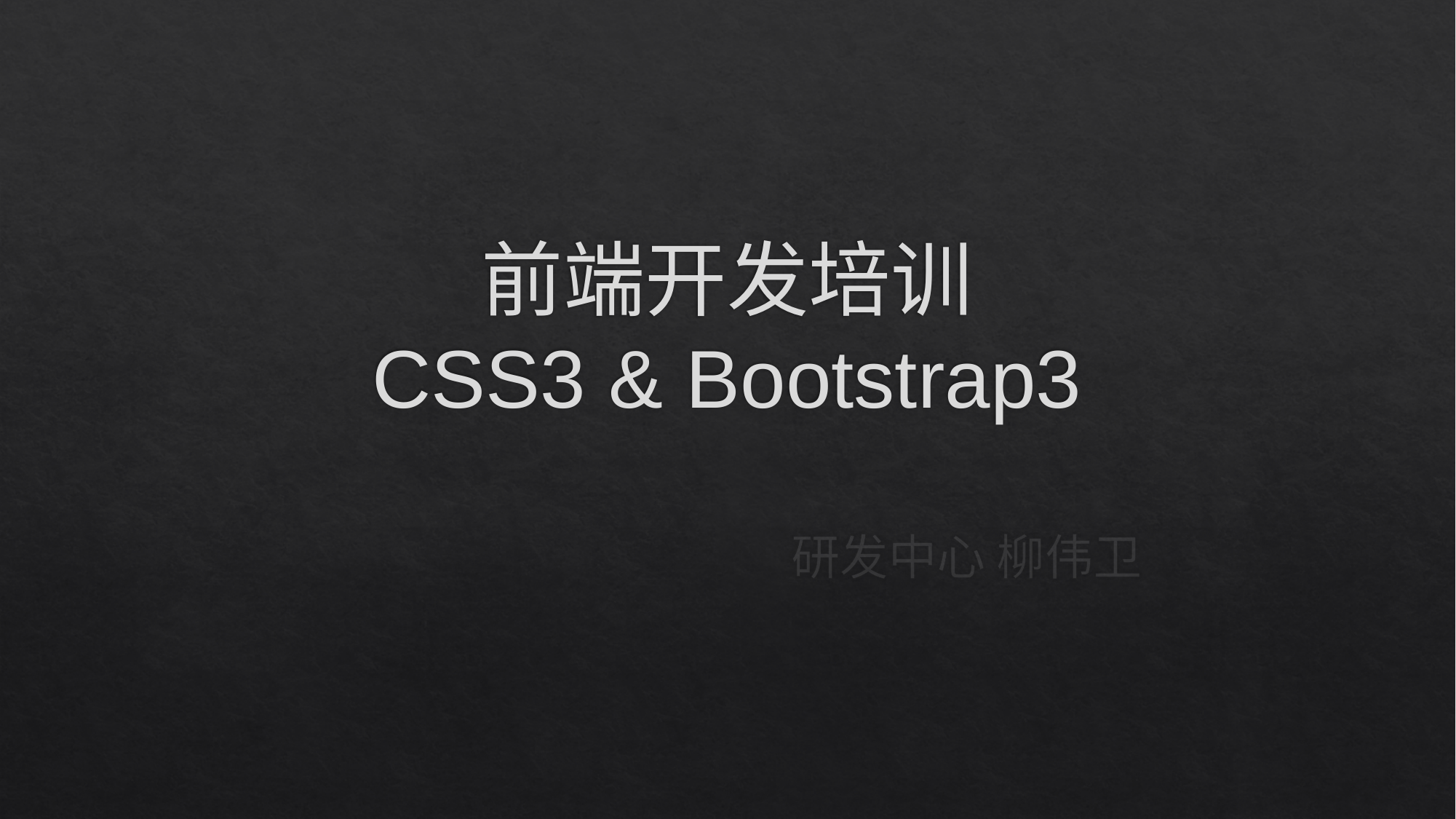

# 前端开发培训 CSS3 & Bootstrap3
研发中心 柳伟卫